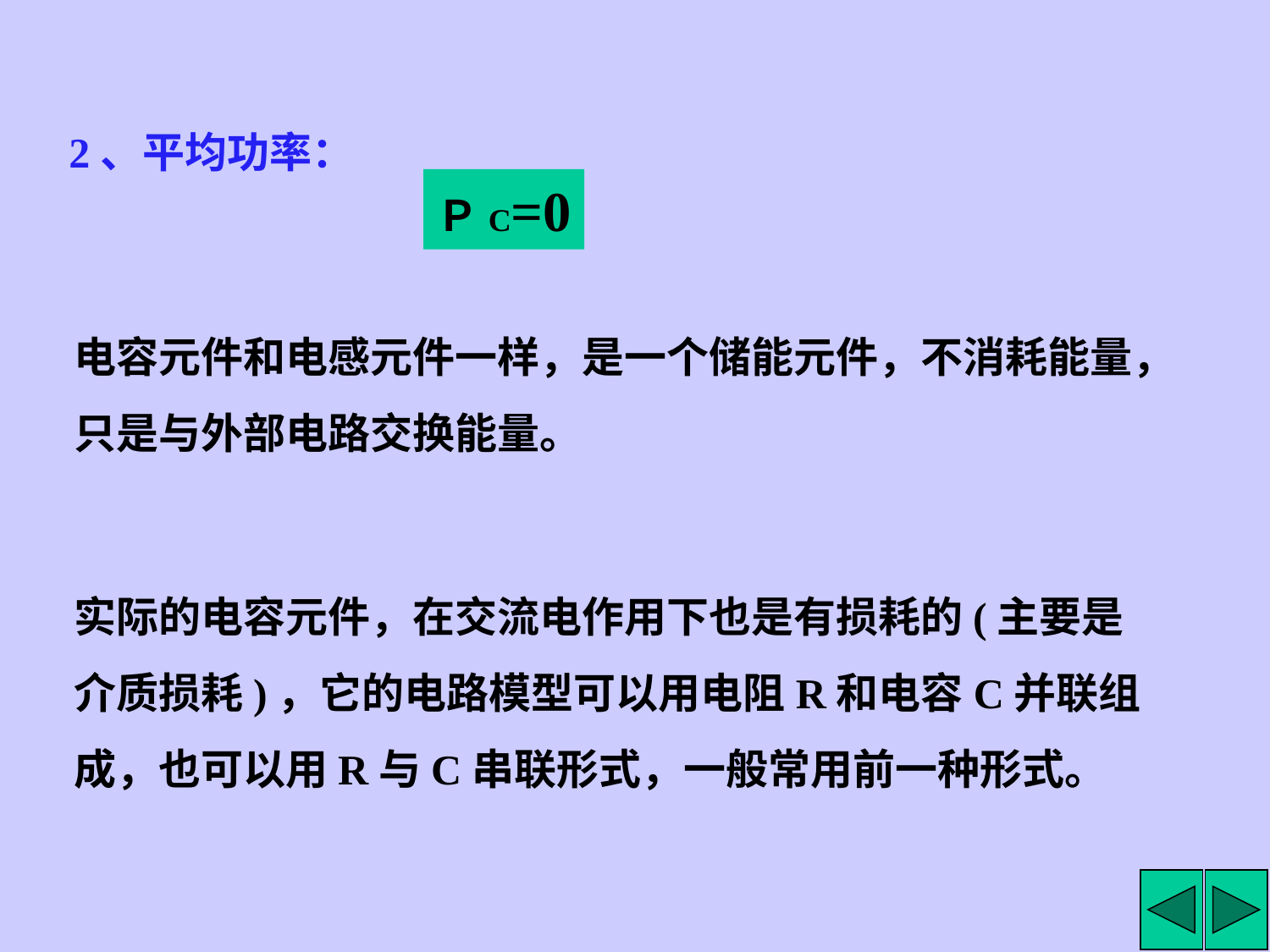

2、平均功率：
ＰC=0
电容元件和电感元件一样，是一个储能元件，不消耗能量，只是与外部电路交换能量。
实际的电容元件，在交流电作用下也是有损耗的(主要是介质损耗)，它的电路模型可以用电阻R和电容C并联组成，也可以用R与C串联形式，一般常用前一种形式。